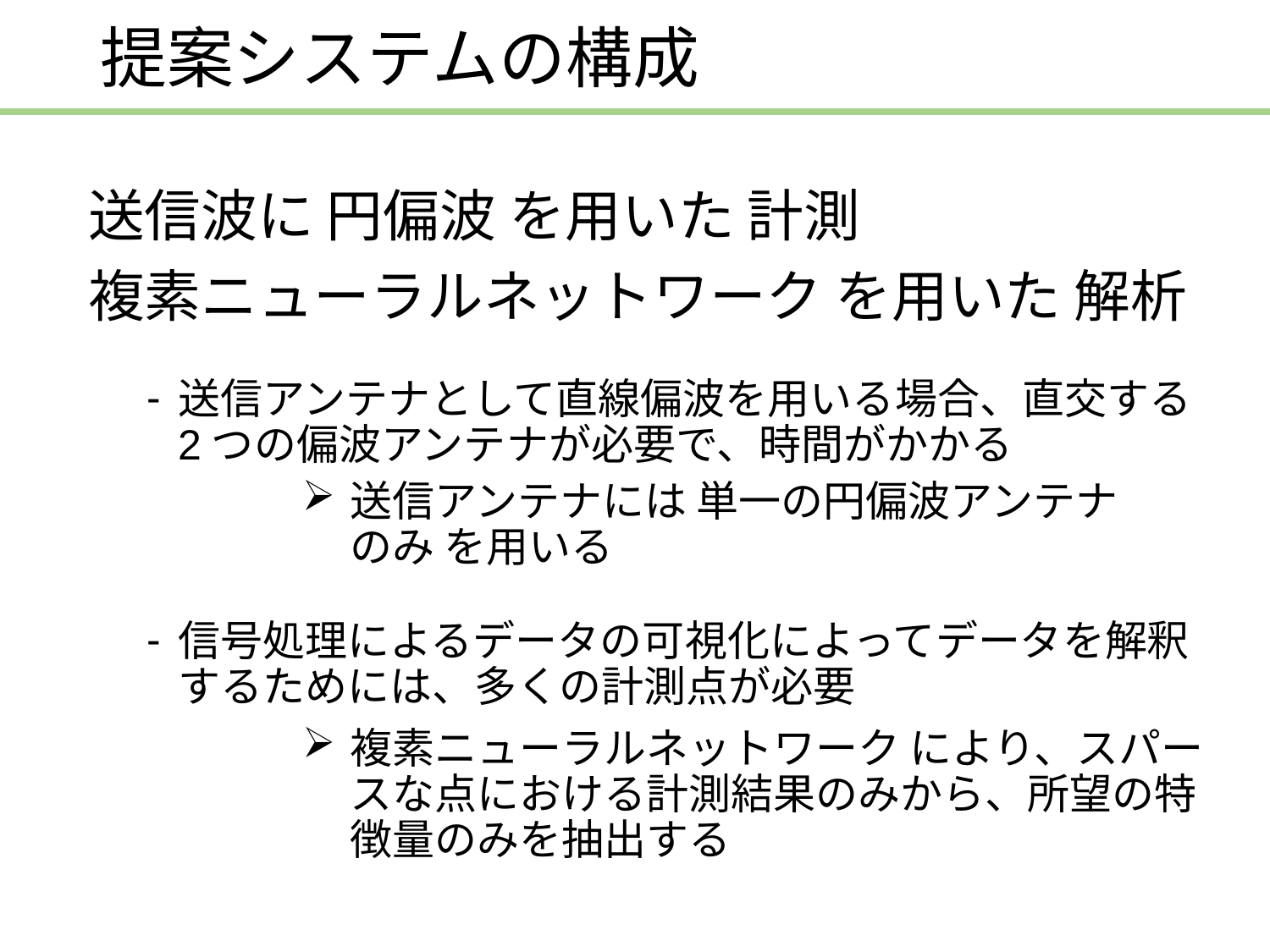

# 提案システムの構成
送信波に 円偏波 を用いた 計測
複素ニューラルネットワーク を用いた 解析
送信アンテナとして直線偏波を用いる場合、直交する2つの偏波アンテナが必要で、時間がかかる
送信アンテナには 単一の円偏波アンテナのみ を用いる
信号処理によるデータの可視化によってデータを解釈するためには、多くの計測点が必要
複素ニューラルネットワーク により、スパースな点における計測結果のみから、所望の特徴量のみを抽出する